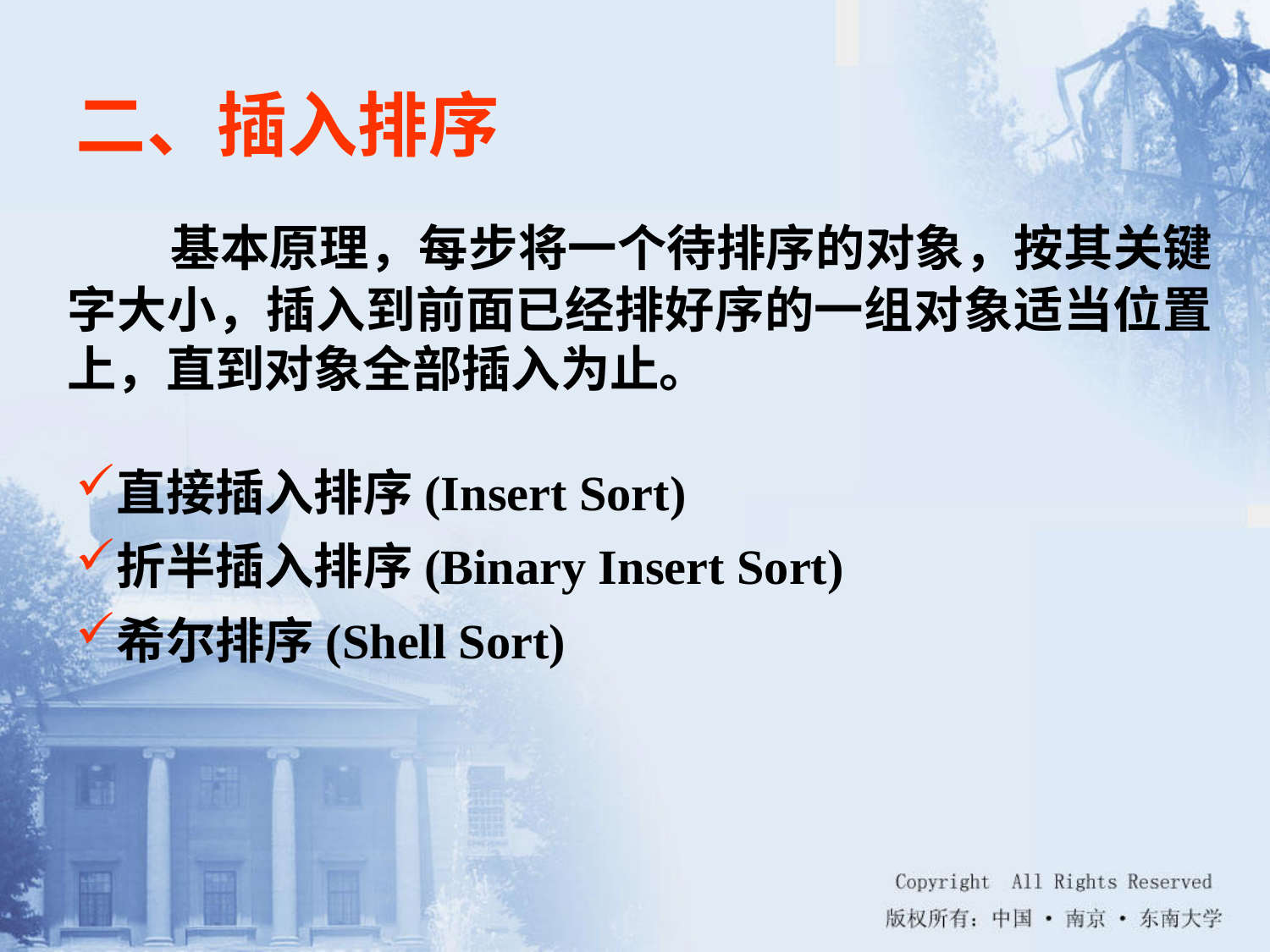

二、插入排序
      基本原理，每步将一个待排序的对象，按其关键字大小，插入到前面已经排好序的一组对象适当位置上，直到对象全部插入为止。
直接插入排序(Insert Sort)
折半插入排序(Binary Insert Sort)
希尔排序(Shell Sort)